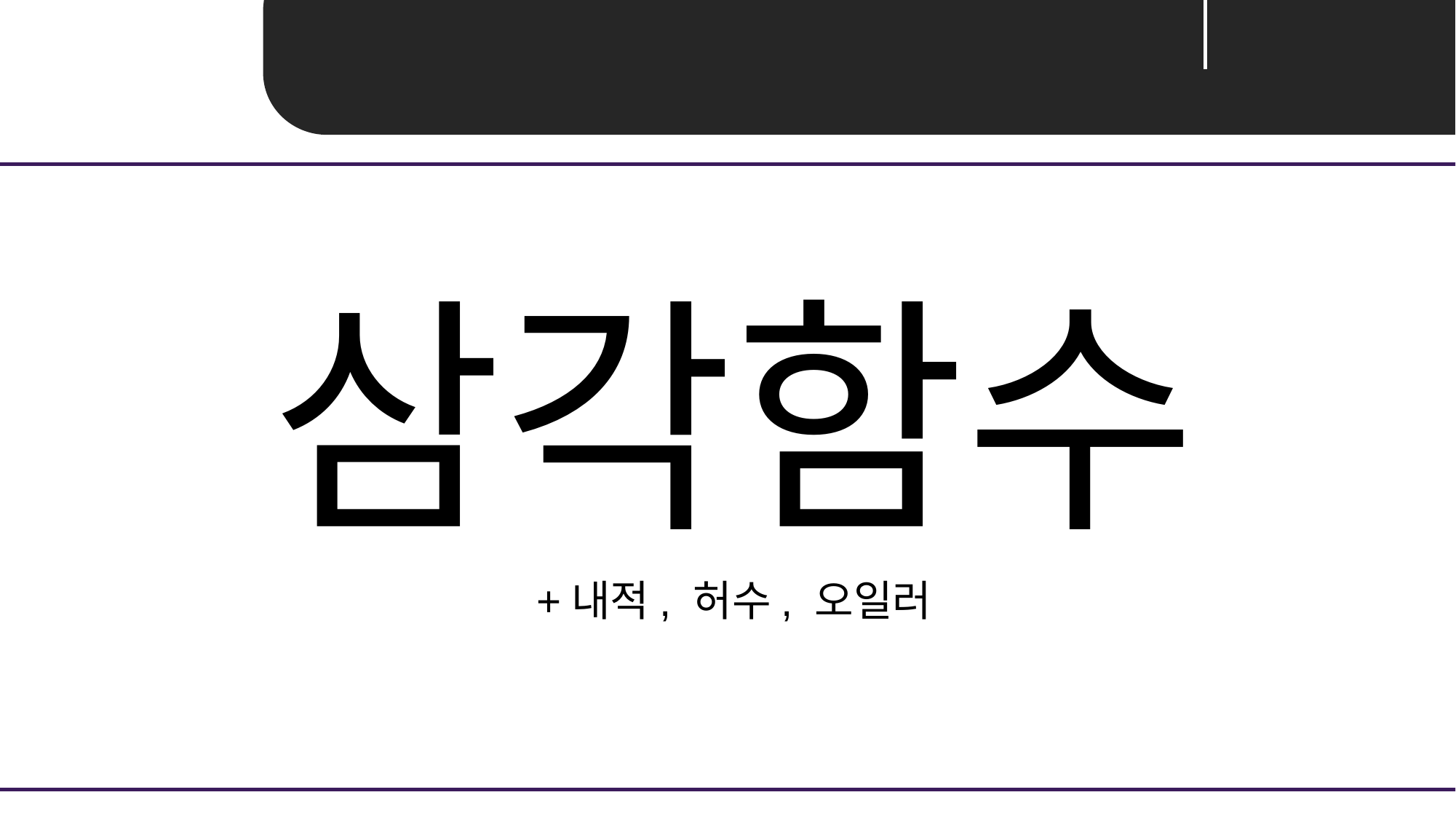

Unit  02 ㅣ  삼각 함수
삼각함수
+내적, 허수, 오일러